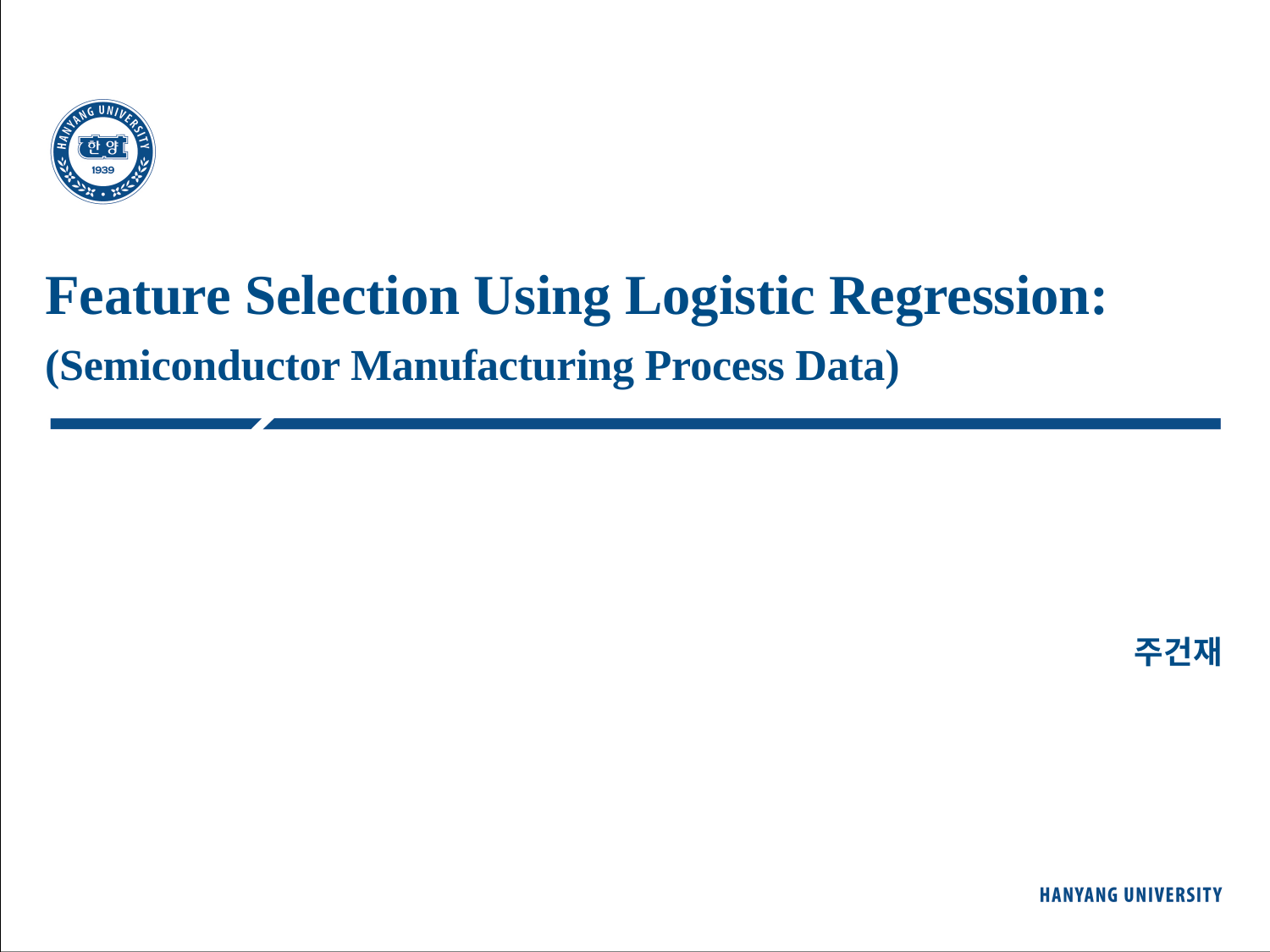

Feature Selection Using Logistic Regression:
(Semiconductor Manufacturing Process Data)
주건재